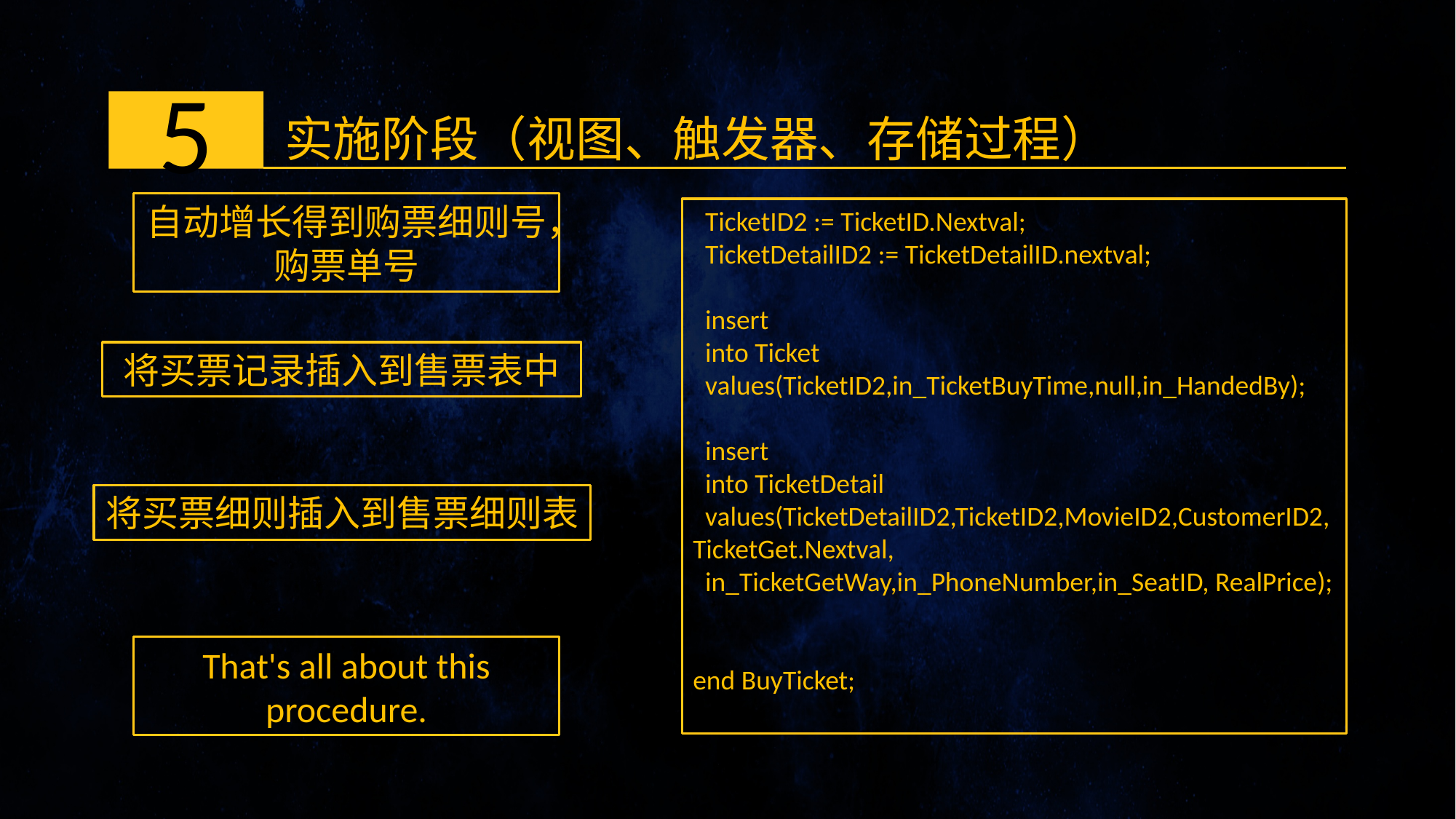

5
实施阶段（视图、触发器、存储过程）
自动增长得到购票细则号，购票单号
  TicketID2 := TicketID.Nextval;
  TicketDetailID2 := TicketDetailID.nextval;

  insert
  into Ticket
  values(TicketID2,in_TicketBuyTime,null,in_HandedBy);

  insert
  into TicketDetail
  values(TicketDetailID2,TicketID2,MovieID2,CustomerID2, TicketGet.Nextval,
  in_TicketGetWay,in_PhoneNumber,in_SeatID, RealPrice);

end BuyTicket;

将买票记录插入到售票表中
将买票细则插入到售票细则表
That's all about this procedure.